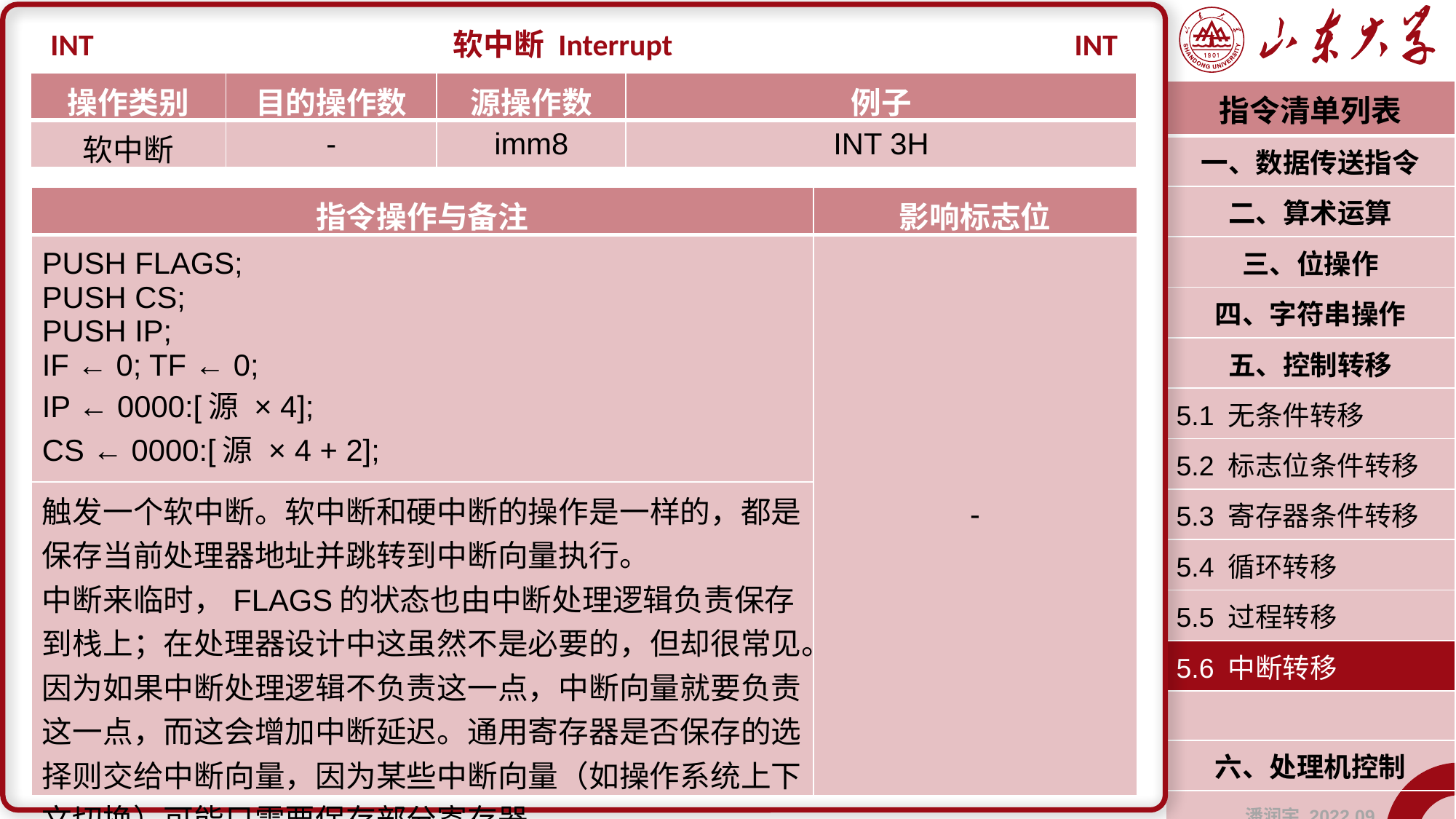

INT
软中断 Interrupt
INT
| 操作类别 | 目的操作数 | 源操作数 | 例子 |
| --- | --- | --- | --- |
| 软中断 | - | imm8 | INT 3H |
| 指令清单列表 |
| --- |
| 一、数据传送指令 |
| 二、算术运算 |
| 三、位操作 |
| 四、字符串操作 |
| 五、控制转移 |
| 5.1 无条件转移 |
| 5.2 标志位条件转移 |
| 5.3 寄存器条件转移 |
| 5.4 循环转移 |
| 5.5 过程转移 |
| 5.6 中断转移 |
|  |
| 六、处理机控制 |
| 潘润宇 2022.09 |
| 指令操作与备注 | 影响标志位 |
| --- | --- |
| PUSH FLAGS; PUSH CS; PUSH IP; IF ← 0; TF ← 0; IP ← 0000:[源 × 4]; CS ← 0000:[源 × 4 + 2]; | - |
| 触发一个软中断。软中断和硬中断的操作是一样的，都是保存当前处理器地址并跳转到中断向量执行。 中断来临时，FLAGS的状态也由中断处理逻辑负责保存到栈上；在处理器设计中这虽然不是必要的，但却很常见。因为如果中断处理逻辑不负责这一点，中断向量就要负责这一点，而这会增加中断延迟。通用寄存器是否保存的选择则交给中断向量，因为某些中断向量（如操作系统上下文切换）可能只需要保存部分寄存器。 |  |